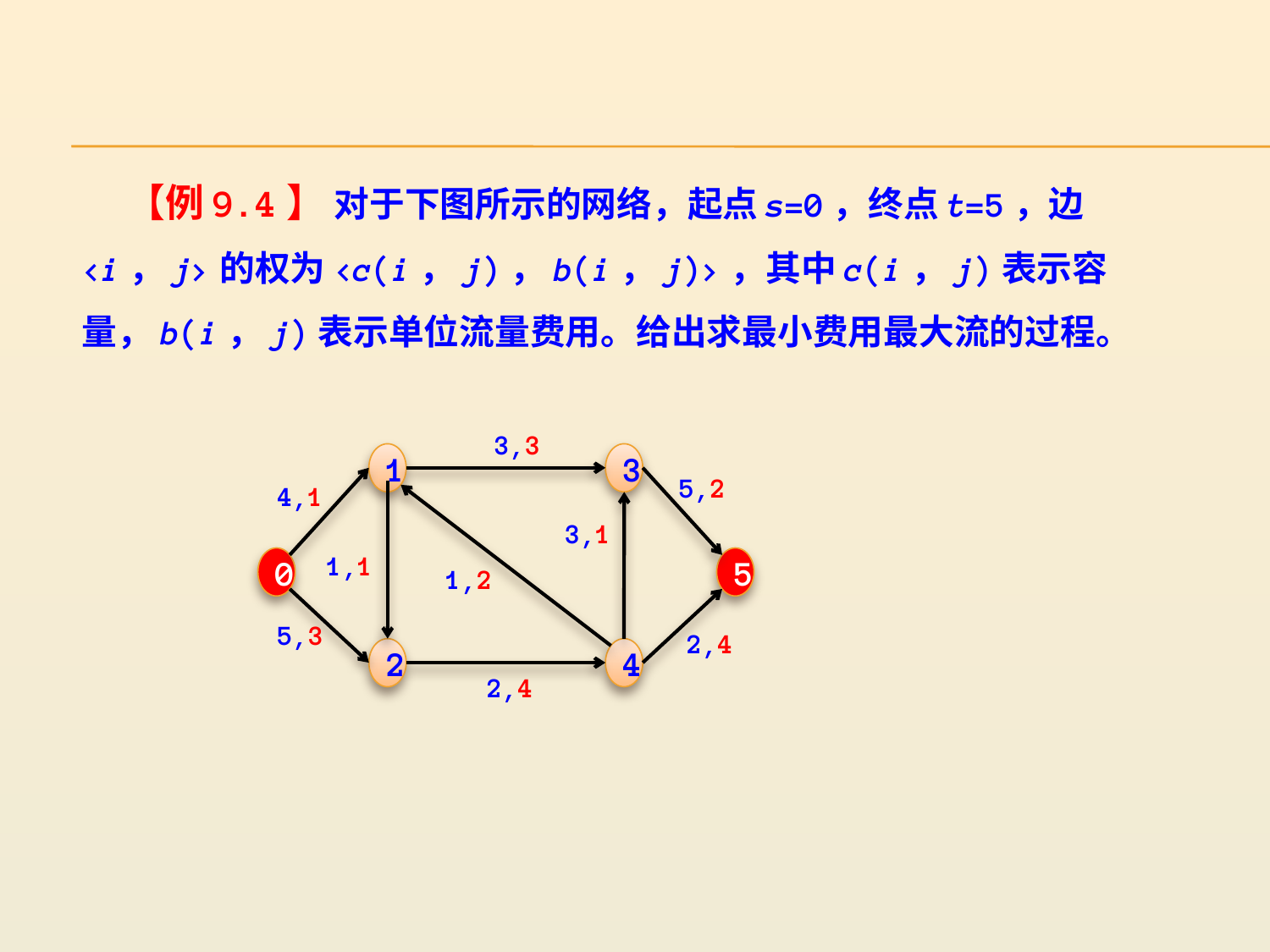

【例9.4】 对于下图所示的网络，起点s=0，终点t=5，边<i，j>的权为<c(i，j)，b(i，j)>，其中c(i，j)表示容量，b(i，j)表示单位流量费用。给出求最小费用最大流的过程。
3,3
1
3
5,2
4,1
3,1
0
1,1
5
1,2
5,3
2,4
2
4
2,4